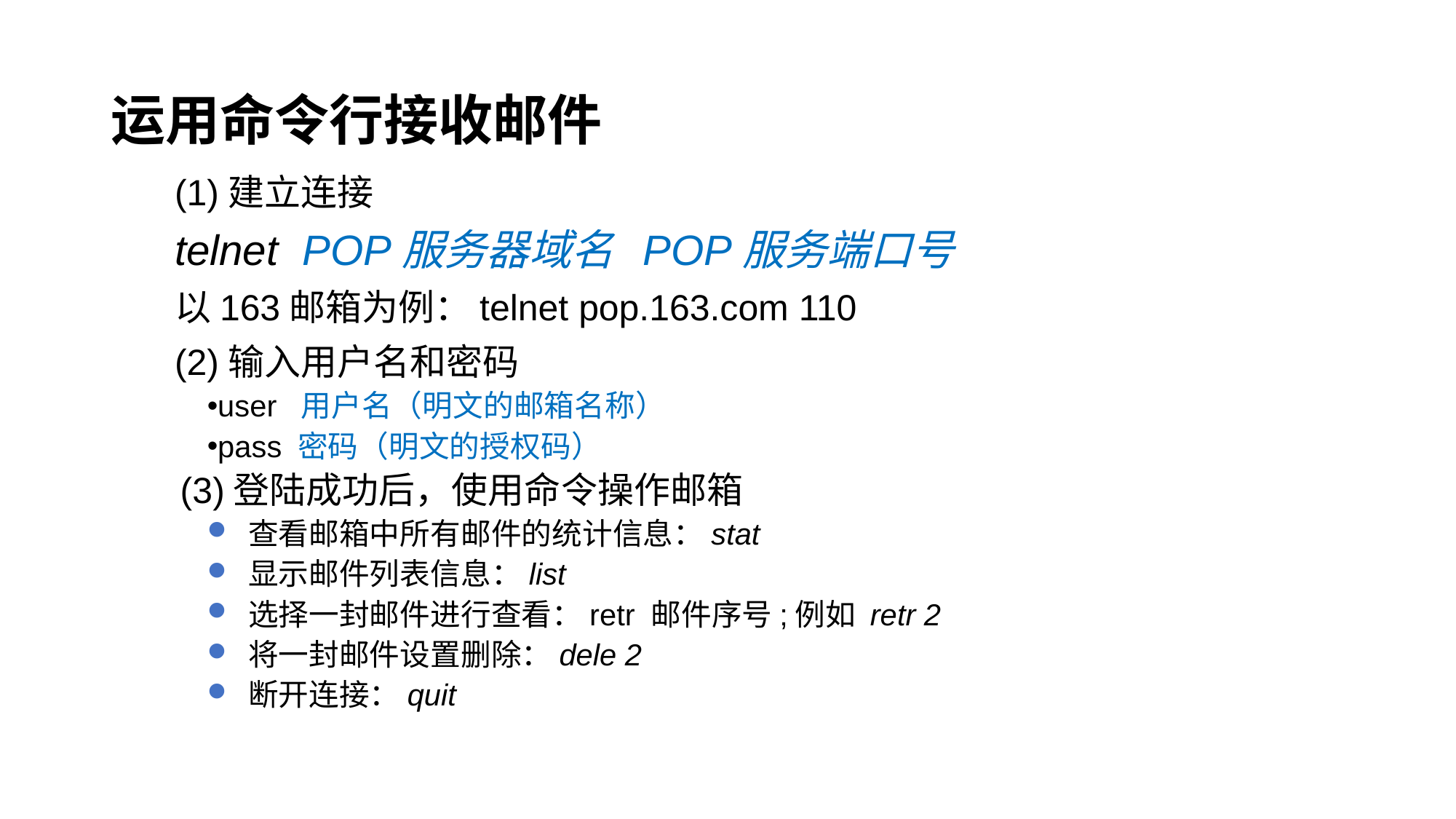

# 运用命令行接收邮件
(1)建立连接
telnet  POP服务器域名  POP服务端口号
以163邮箱为例：telnet pop.163.com 110
(2)输入用户名和密码
user  用户名（明文的邮箱名称）
pass 密码（明文的授权码）
(3)登陆成功后，使用命令操作邮箱
查看邮箱中所有邮件的统计信息：stat
显示邮件列表信息：list
选择一封邮件进行查看：retr 邮件序号;例如 retr 2
将一封邮件设置删除：dele 2
断开连接：quit